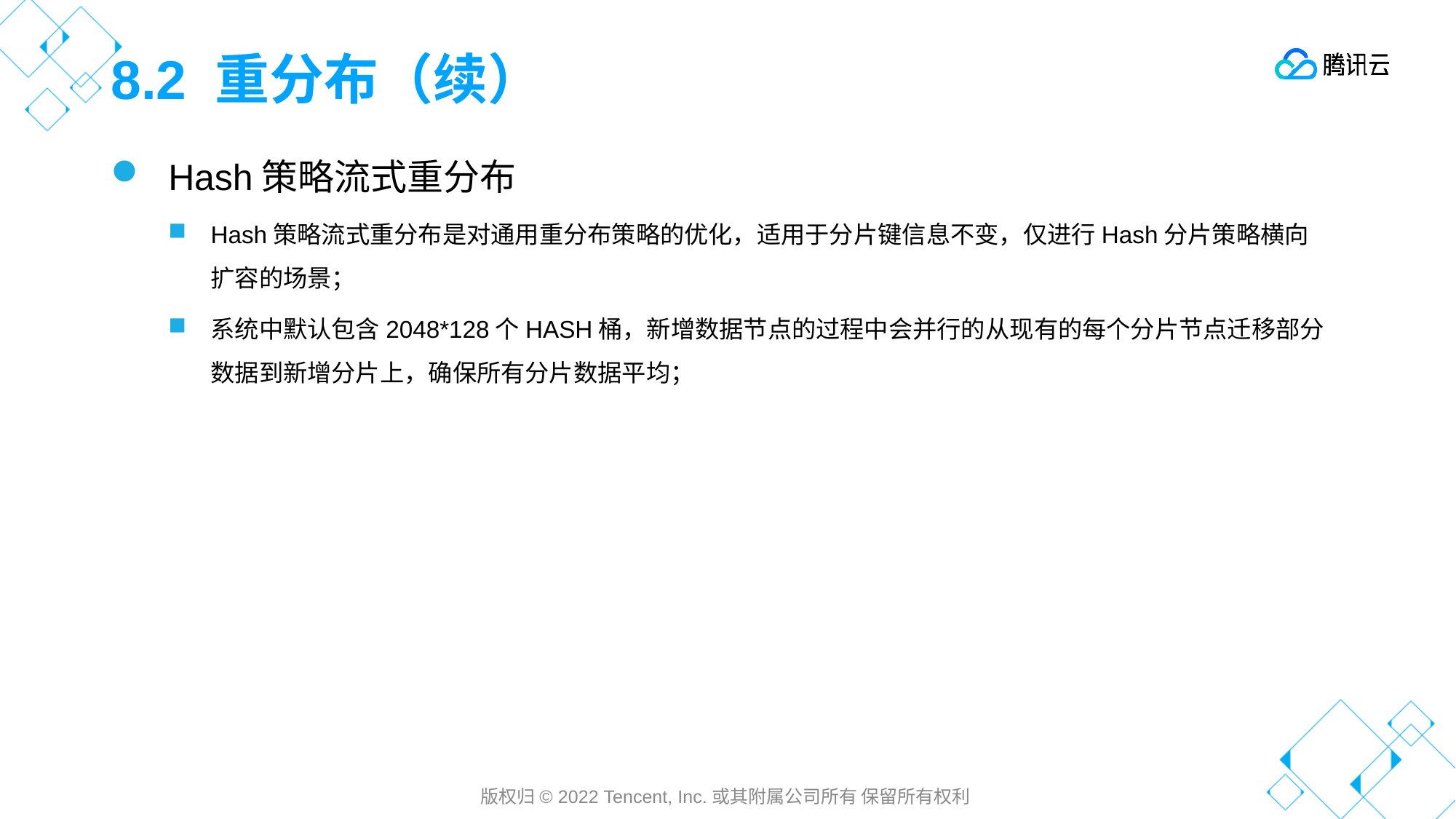

# 8.2 重分布（续）
Hash策略流式重分布
Hash策略流式重分布是对通用重分布策略的优化，适用于分片键信息不变，仅进行Hash分片策略横向扩容的场景；
系统中默认包含2048*128个HASH桶，新增数据节点的过程中会并行的从现有的每个分片节点迁移部分数据到新增分片上，确保所有分片数据平均；

版权归© 2022 Tencent, Inc.或其附属公司所有 保留所有权利